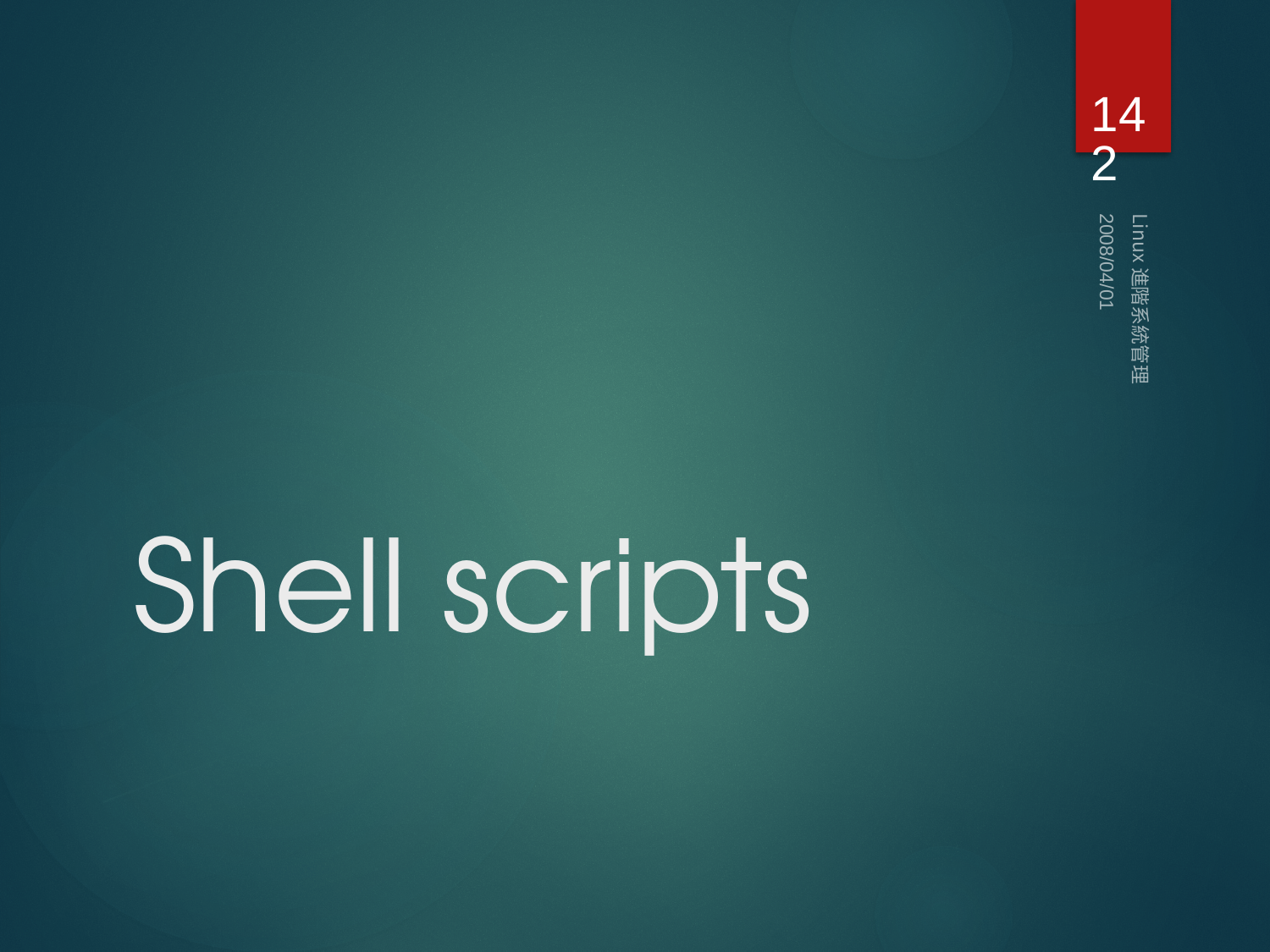

142
# Shell scripts
2008/04/01
Linux 進階系統管理